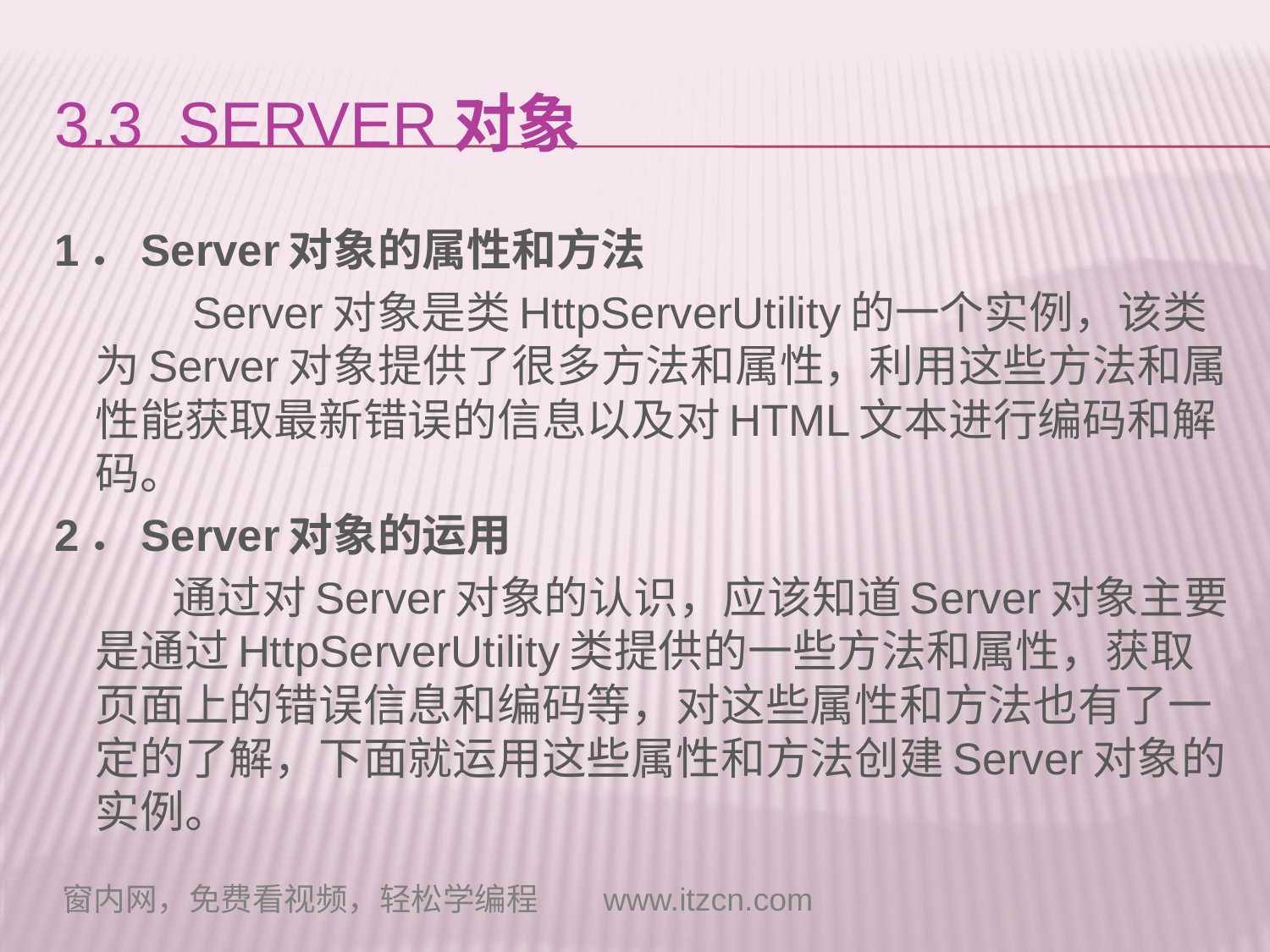

# 3.3  Server对象
1．Server对象的属性和方法
           Server对象是类HttpServerUtility的一个实例，该类为Server对象提供了很多方法和属性，利用这些方法和属性能获取最新错误的信息以及对HTML文本进行编码和解码。
2．Server对象的运用
           通过对Server对象的认识，应该知道Server对象主要是通过HttpServerUtility类提供的一些方法和属性，获取页面上的错误信息和编码等，对这些属性和方法也有了一定的了解，下面就运用这些属性和方法创建Server对象的实例。